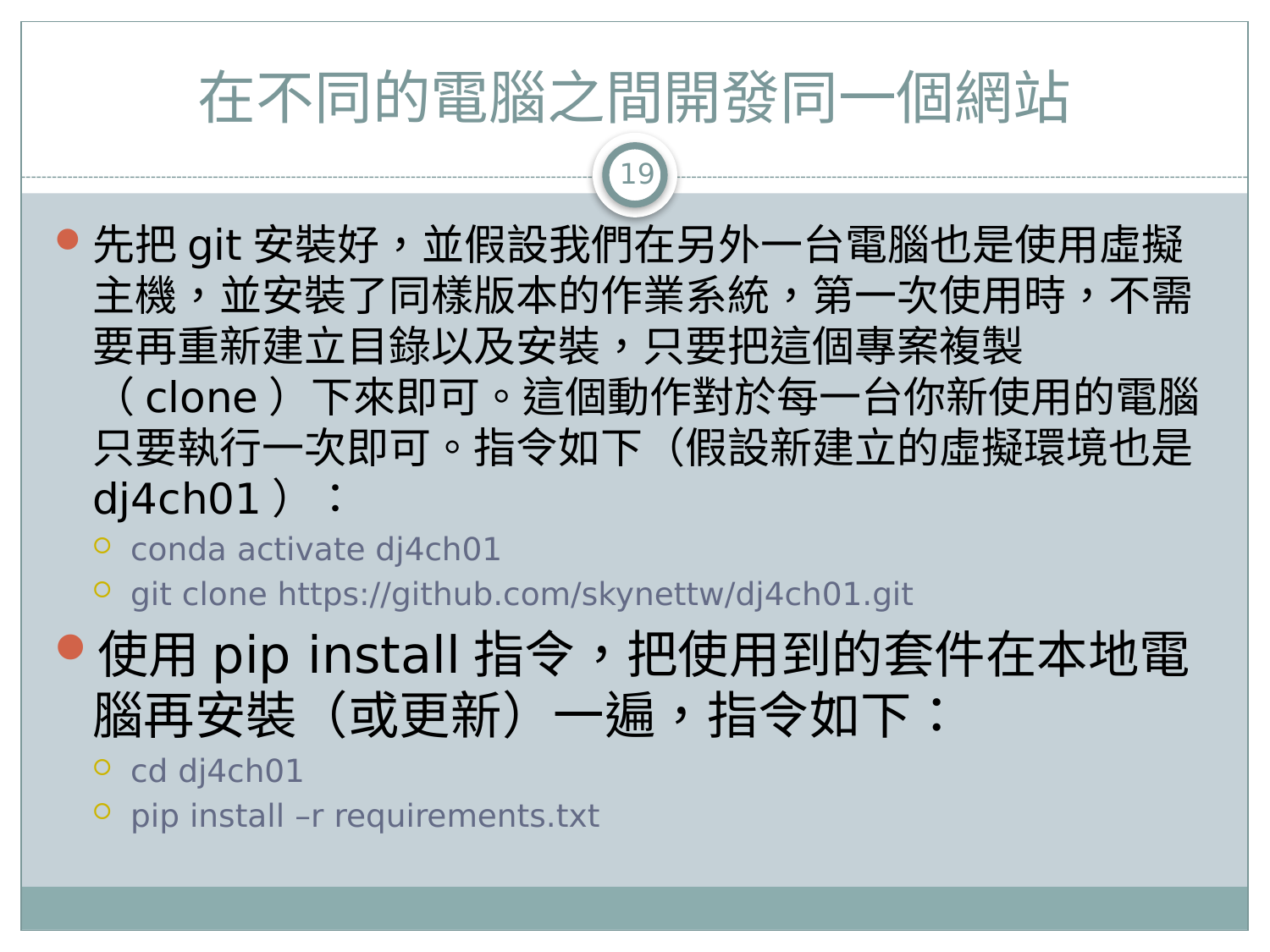

# 在不同的電腦之間開發同一個網站
19
先把git安裝好，並假設我們在另外一台電腦也是使用虛擬主機，並安裝了同樣版本的作業系統，第一次使用時，不需要再重新建立目錄以及安裝，只要把這個專案複製（clone）下來即可。這個動作對於每一台你新使用的電腦只要執行一次即可。指令如下（假設新建立的虛擬環境也是dj4ch01）：
conda activate dj4ch01
git clone https://github.com/skynettw/dj4ch01.git
使用pip install指令，把使用到的套件在本地電腦再安裝（或更新）一遍，指令如下：
cd dj4ch01
pip install –r requirements.txt